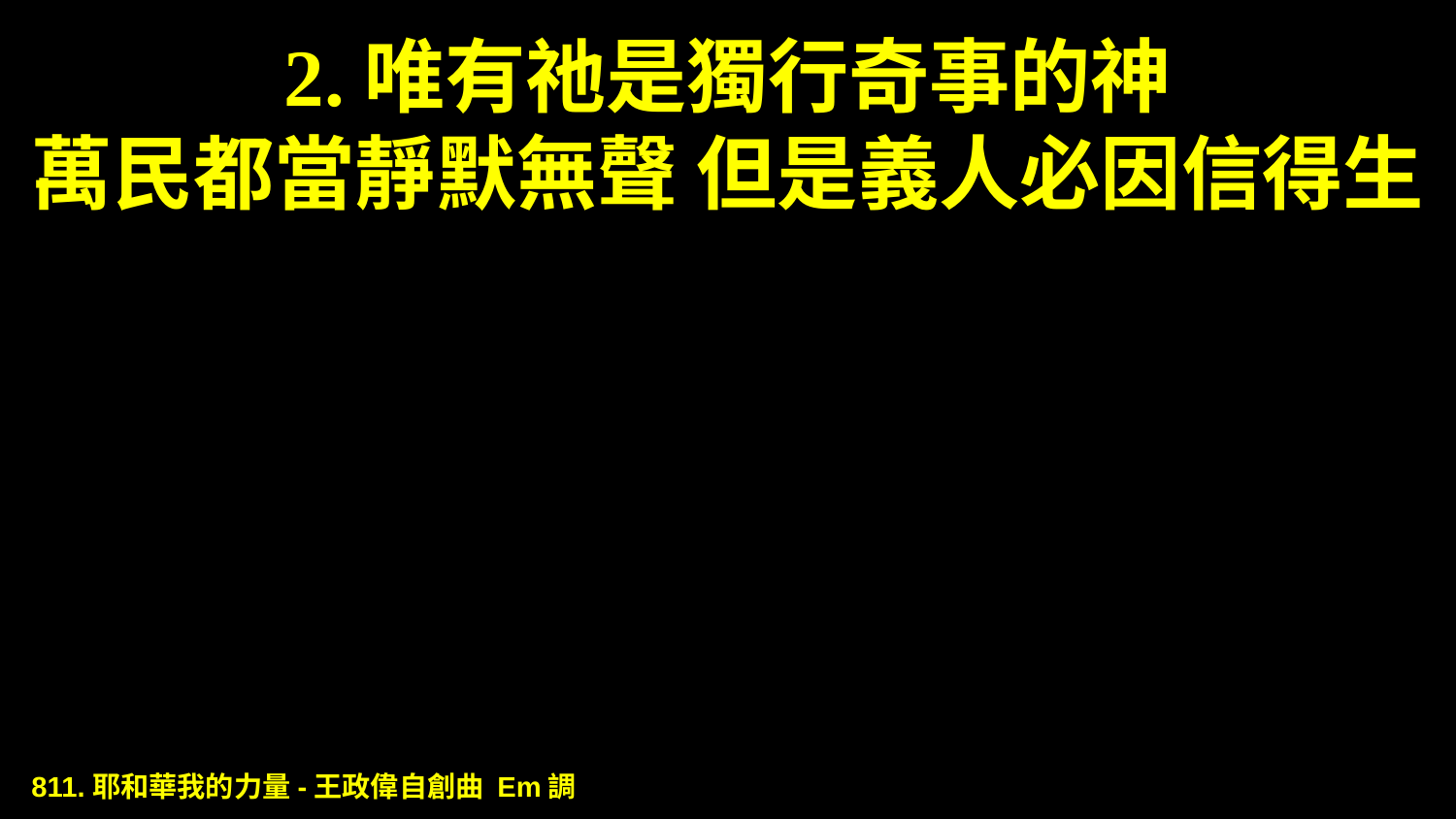

# 2.唯有祂是獨行奇事的神 萬民都當靜默無聲 但是義人必因信得生
811.耶和華我的力量-王政偉自創曲 Em調